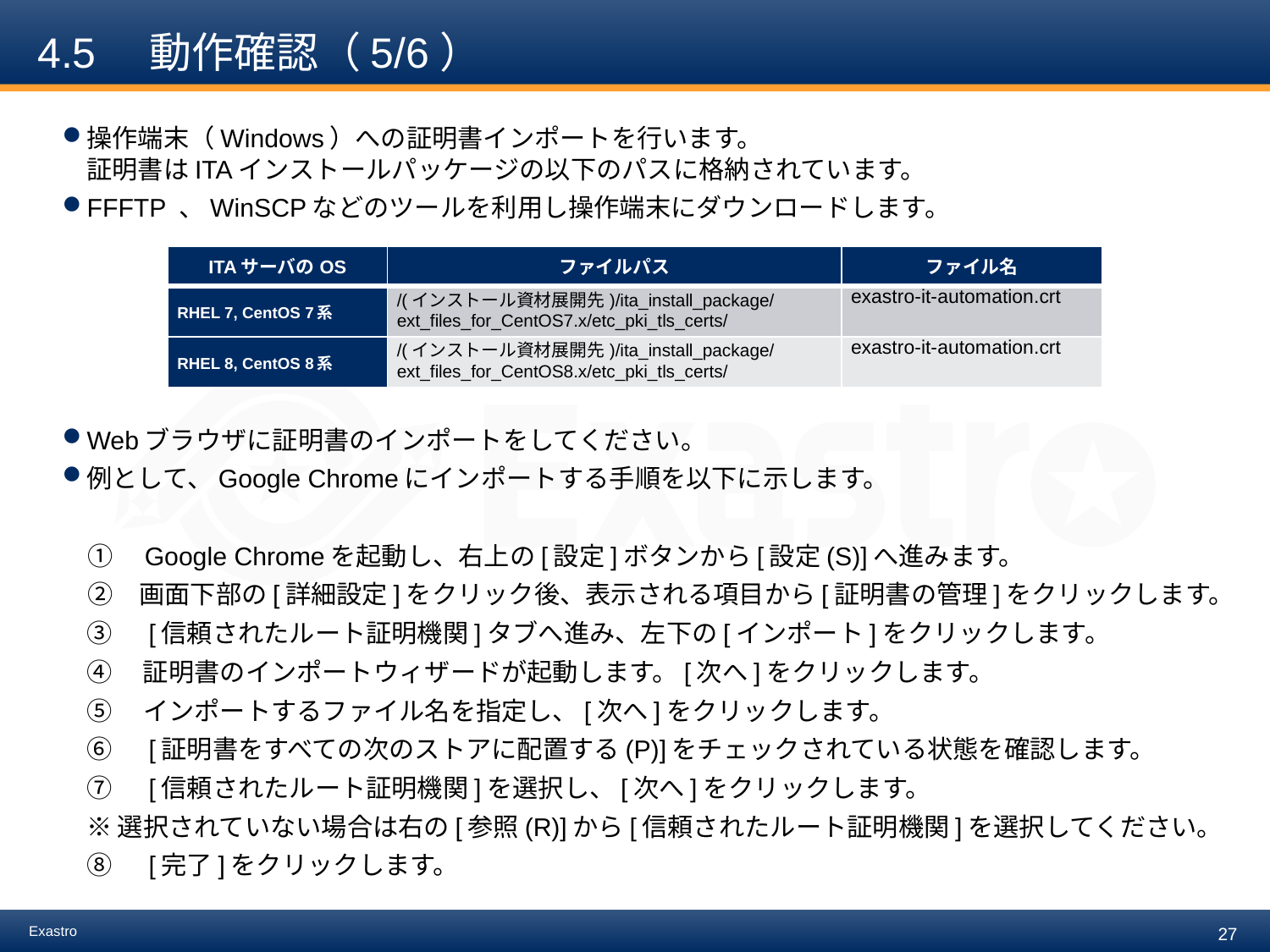

# 4.5　動作確認（5/6）
操作端末（Windows）への証明書インポートを行います。
証明書はITAインストールパッケージの以下のパスに格納されています。
FFFTP 、WinSCPなどのツールを利用し操作端末にダウンロードします。

Webブラウザに証明書のインポートをしてください。
例として、Google Chromeにインポートする手順を以下に示します。

　①　Google Chromeを起動し、右上の[設定]ボタンから[設定(S)]へ進みます。
　②　画面下部の[詳細設定]をクリック後、表示される項目から[証明書の管理]をクリックします。
③　[信頼されたルート証明機関]タブへ進み、左下の[インポート]をクリックします。
④　証明書のインポートウィザードが起動します。[次へ]をクリックします。
⑤　インポートするファイル名を指定し、[次へ]をクリックします。
⑥　[証明書をすべての次のストアに配置する(P)]をチェックされている状態を確認します。
⑦　[信頼されたルート証明機関]を選択し、[次へ]をクリックします。
※選択されていない場合は右の[参照(R)]から[信頼されたルート証明機関]を選択してください。
⑧　[完了]をクリックします。
| ITAサーバのOS | ファイルパス | ファイル名 |
| --- | --- | --- |
| RHEL 7, CentOS 7系 | /(インストール資材展開先)/ita\_install\_package/ext\_files\_for\_CentOS7.x/etc\_pki\_tls\_certs/ | exastro-it-automation.crt |
| RHEL 8, CentOS 8系 | /(インストール資材展開先)/ita\_install\_package/ext\_files\_for\_CentOS8.x/etc\_pki\_tls\_certs/ | exastro-it-automation.crt |